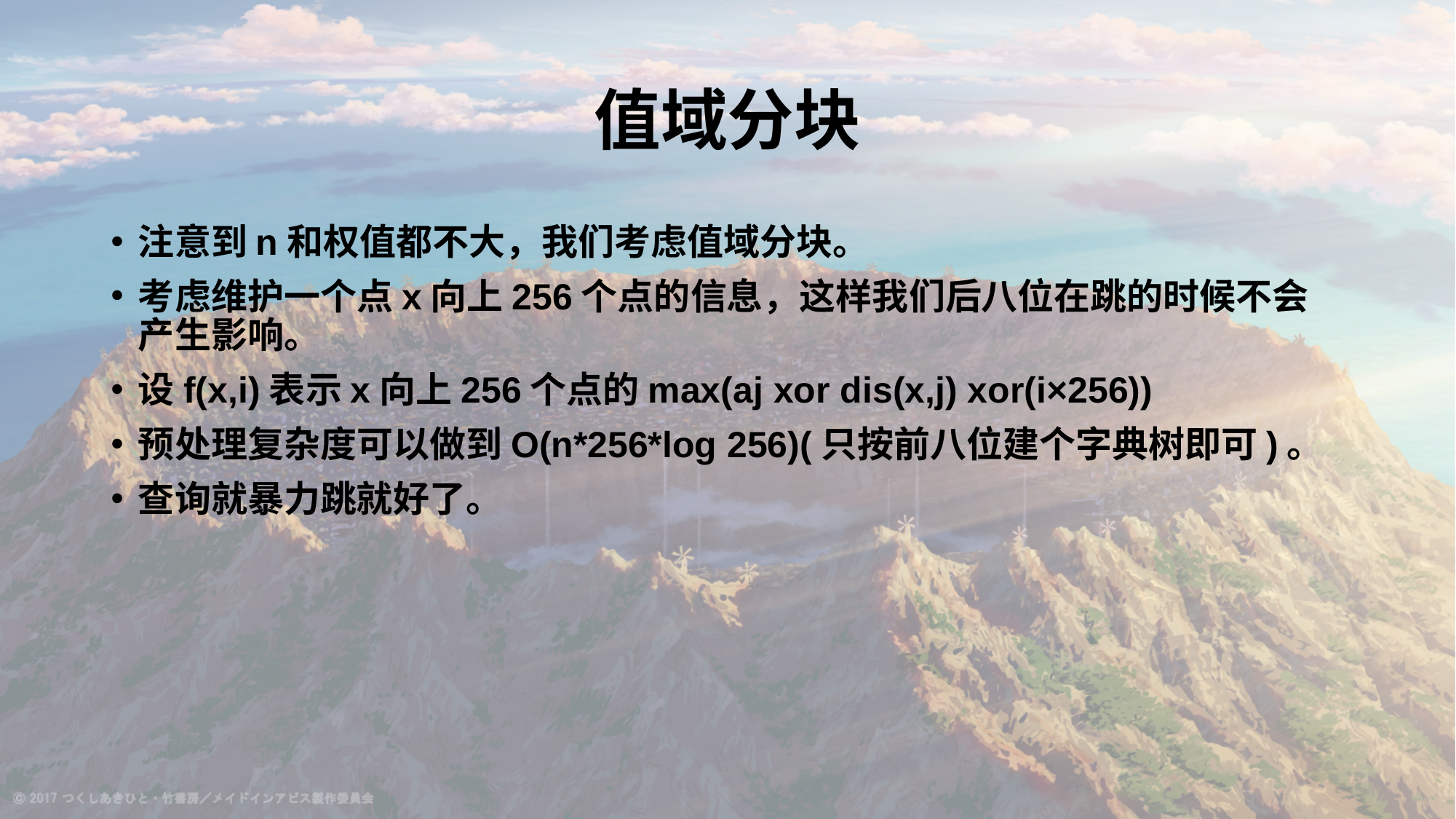

# 值域分块
注意到n和权值都不大，我们考虑值域分块。
考虑维护一个点x向上256个点的信息，这样我们后八位在跳的时候不会产生影响。
设f(x,i)表示x向上256个点的max(aj xor dis(x,j) xor(i×256))
预处理复杂度可以做到O(n*256*log 256)(只按前八位建个字典树即可)。
查询就暴力跳就好了。